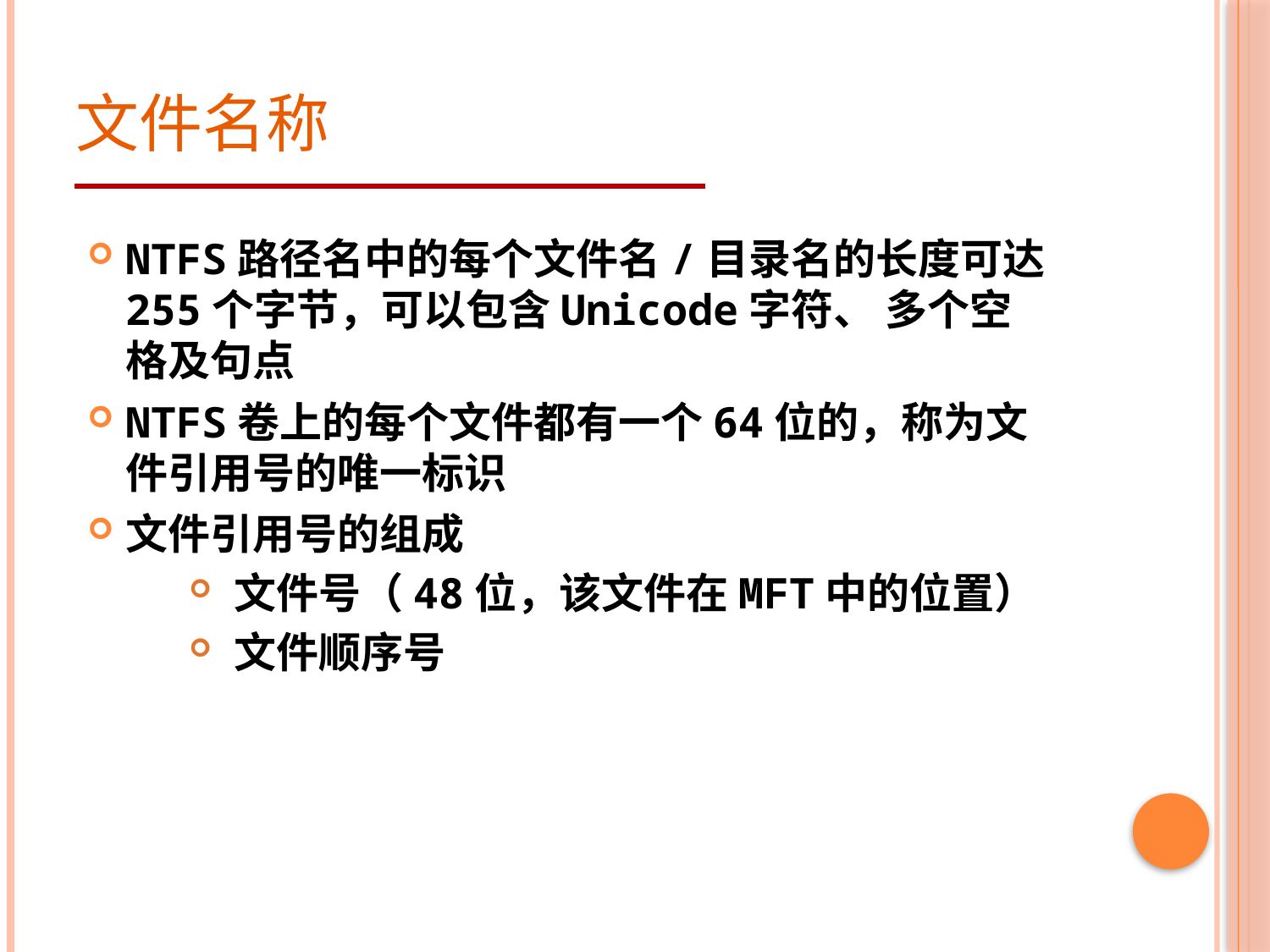

# 文件名称
NTFS路径名中的每个文件名/目录名的长度可达255个字节，可以包含Unicode字符、 多个空格及句点
NTFS卷上的每个文件都有一个64位的，称为文件引用号的唯一标识
文件引用号的组成
 文件号（48位，该文件在MFT中的位置）
 文件顺序号